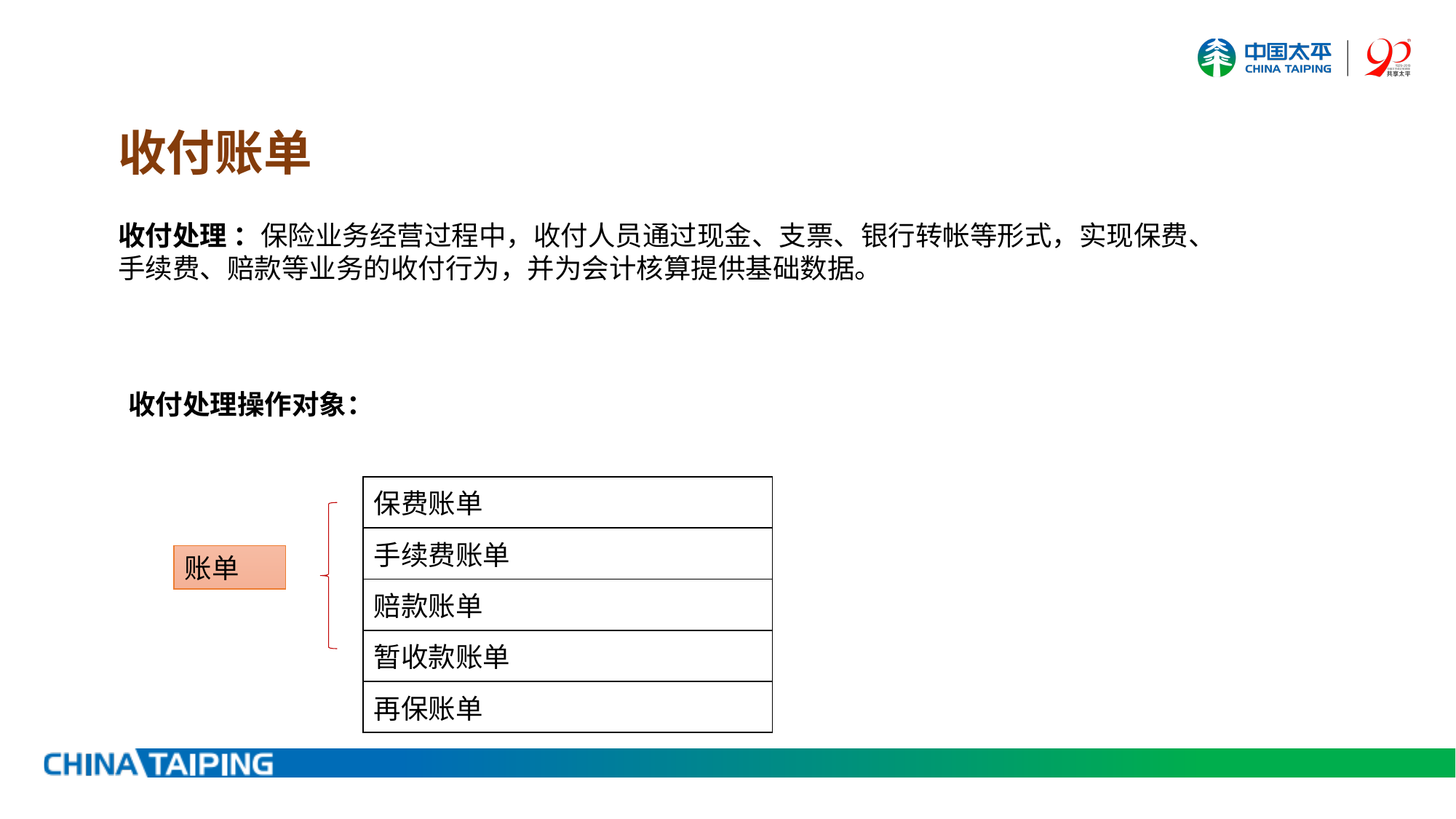

收付账单
收付处理 ：保险业务经营过程中，收付人员通过现金、支票、银行转帐等形式，实现保费、手续费、赔款等业务的收付行为，并为会计核算提供基础数据。
收付处理操作对象：
| 保费账单 |
| --- |
| 手续费账单 |
| 赔款账单 |
| 暂收款账单 |
| 再保账单 |

账单
16